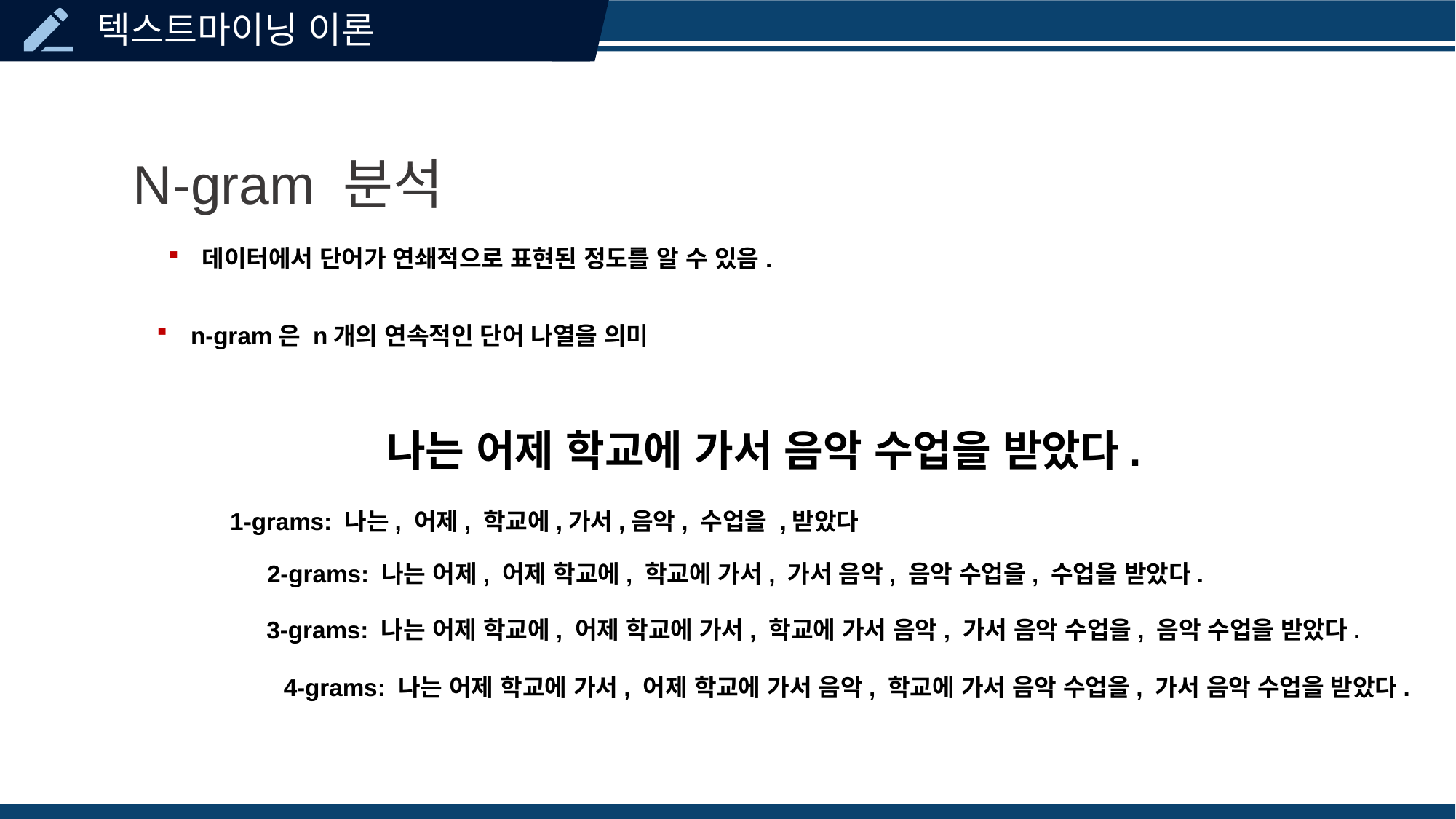

N-gram 분석
데이터에서 단어가 연쇄적으로 표현된 정도를 알 수 있음.

n-gram은 n개의 연속적인 단어 나열을 의미
나는 어제 학교에 가서 음악 수업을 받았다.
1-grams: 나는, 어제, 학교에,가서,음악, 수업을 ,받았다
2-grams: 나는 어제, 어제 학교에, 학교에 가서, 가서 음악, 음악 수업을, 수업을 받았다.
3-grams: 나는 어제 학교에, 어제 학교에 가서, 학교에 가서 음악, 가서 음악 수업을, 음악 수업을 받았다.
4-grams: 나는 어제 학교에 가서, 어제 학교에 가서 음악, 학교에 가서 음악 수업을, 가서 음악 수업을 받았다.